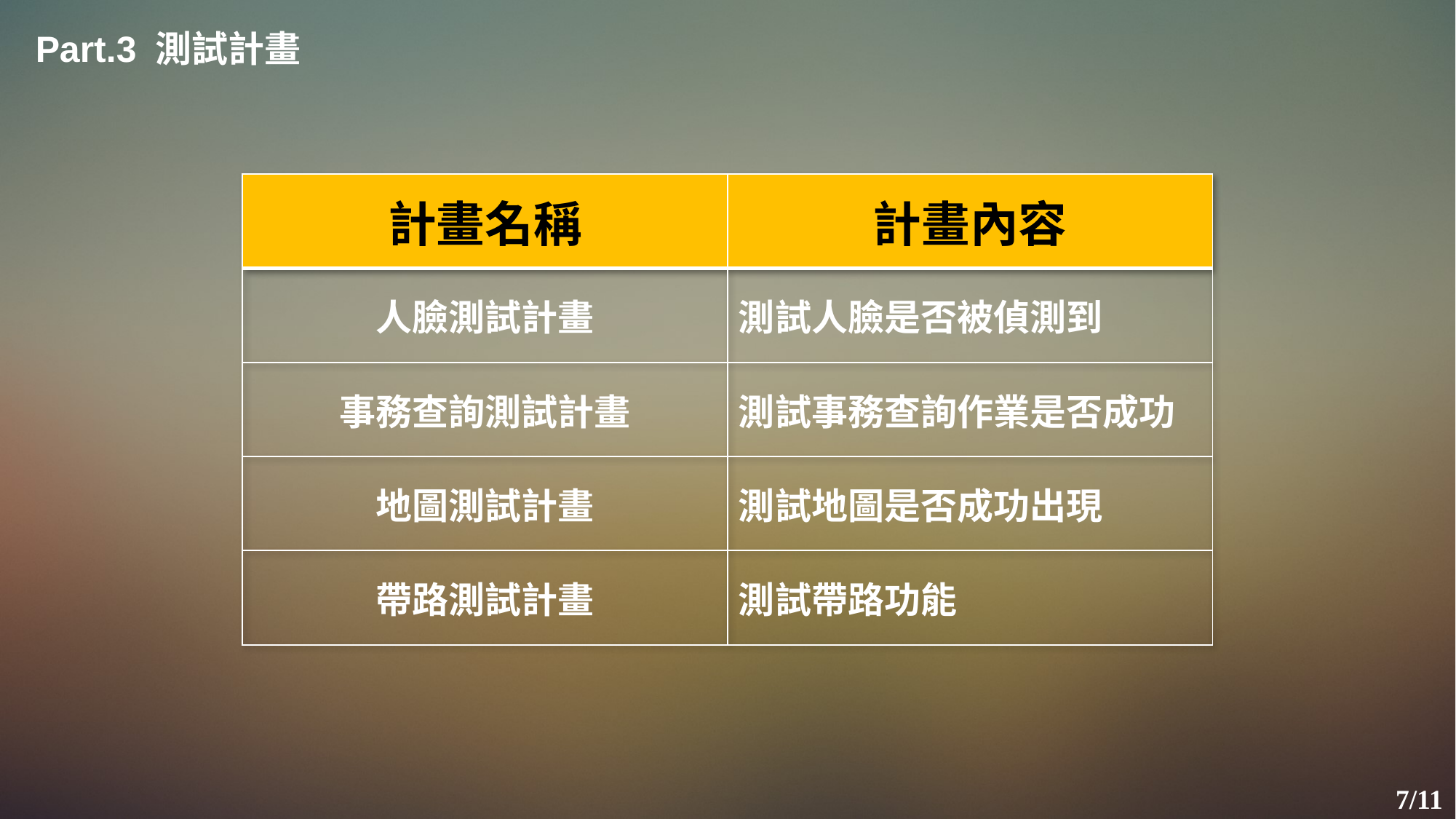

Part.3 測試計畫
| 計畫名稱 | 計畫內容 |
| --- | --- |
| 人臉測試計畫 | 測試人臉是否被偵測到 |
| 事務查詢測試計畫 | 測試事務查詢作業是否成功 |
| 地圖測試計畫 | 測試地圖是否成功出現 |
| 帶路測試計畫 | 測試帶路功能 |
7/11